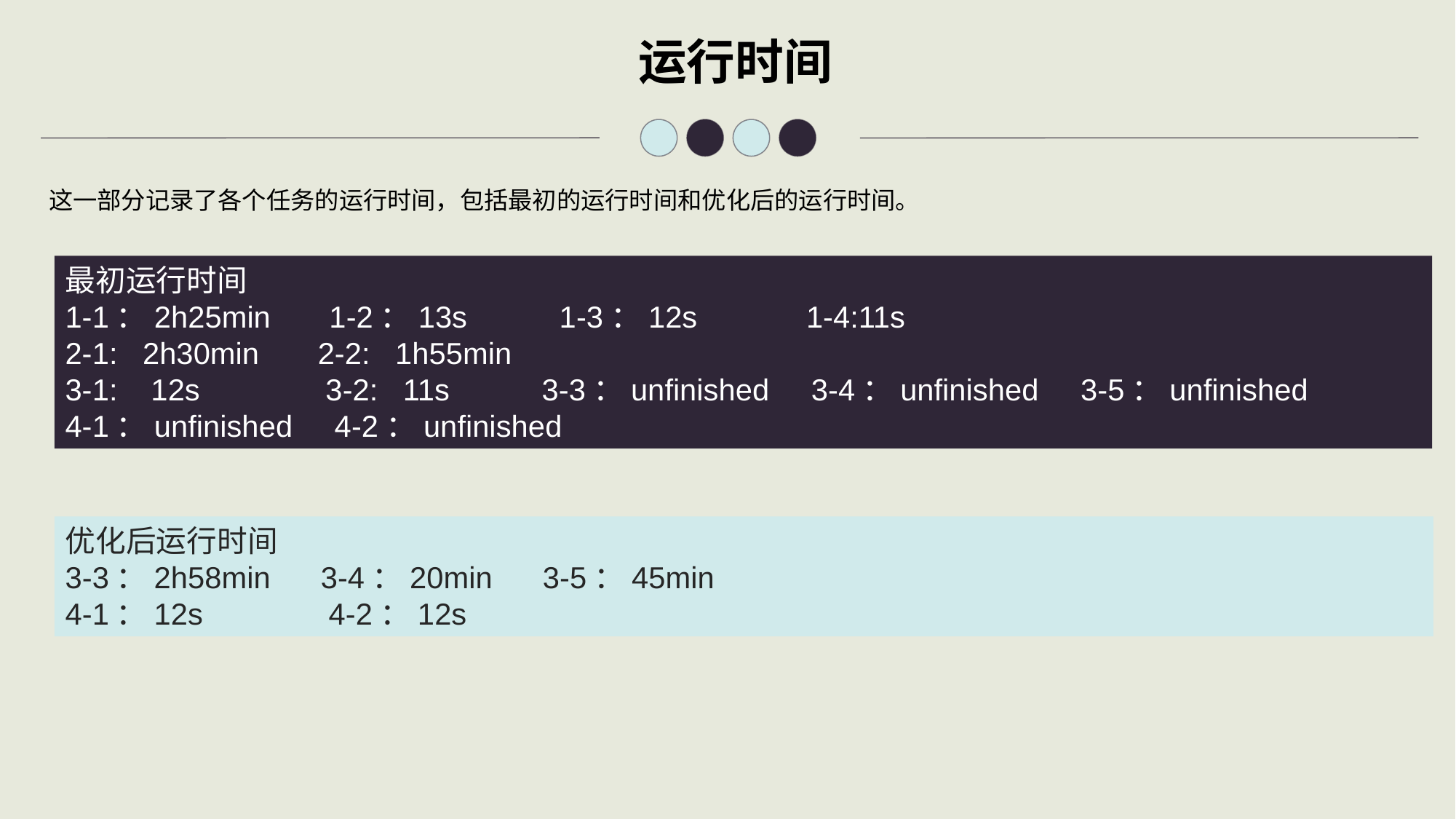

运行时间

这一部分记录了各个任务的运行时间，包括最初的运行时间和优化后的运行时间。
最初运行时间
1-1：2h25min       1-2：13s           1-3：12s             1-4:11s
2-1:   2h30min       2-2:   1h55min
3-1:    12s               3-2:   11s           3-3：unfinished     3-4：unfinished     3-5：unfinished
4-1：unfinished     4-2：unfinished
优化后运行时间
3-3：2h58min      3-4：20min      3-5：45min
4-1：12s               4-2：12s